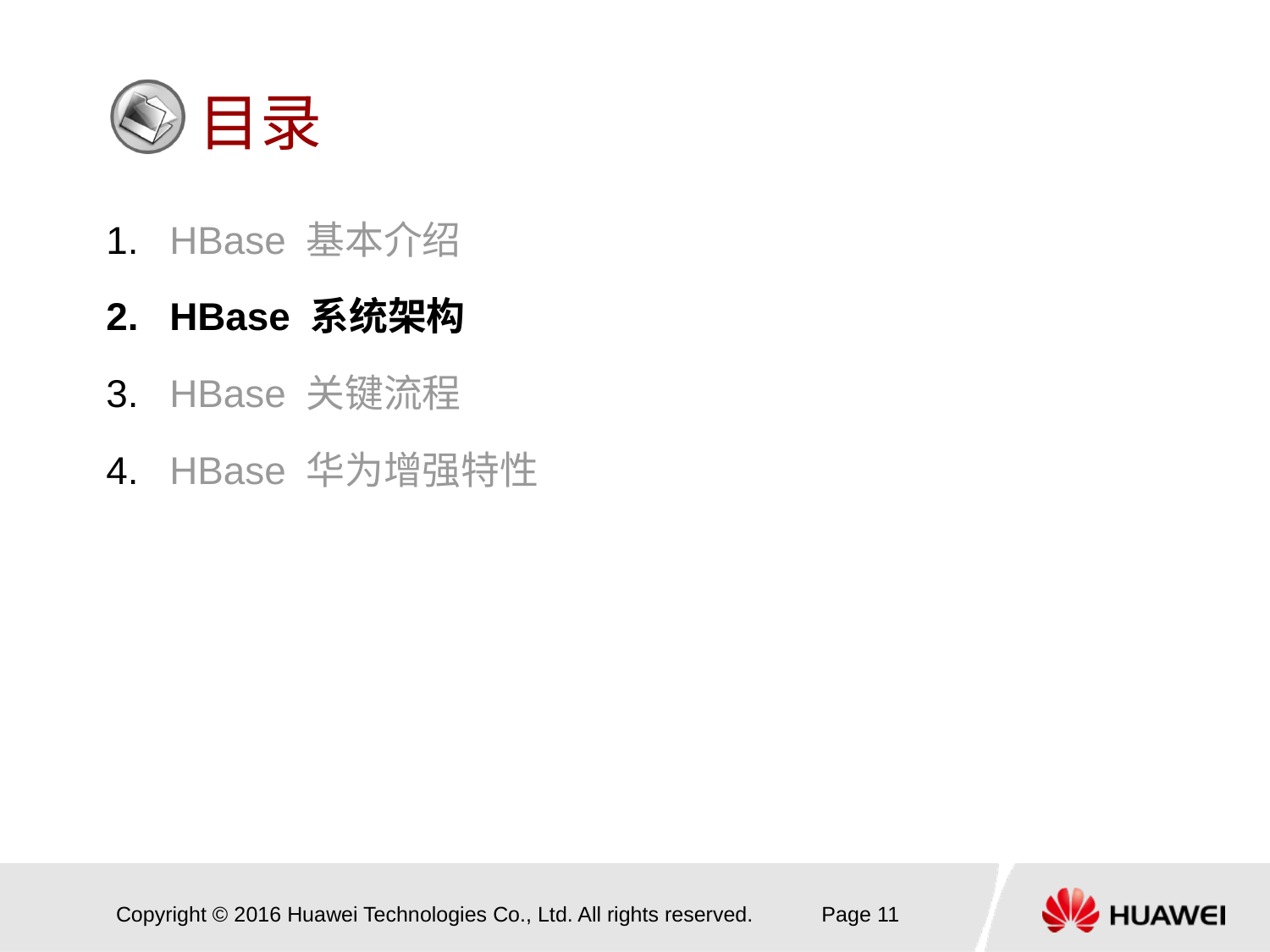

HBase 基本介绍
HBase 系统架构
HBase 关键流程
HBase 华为增强特性